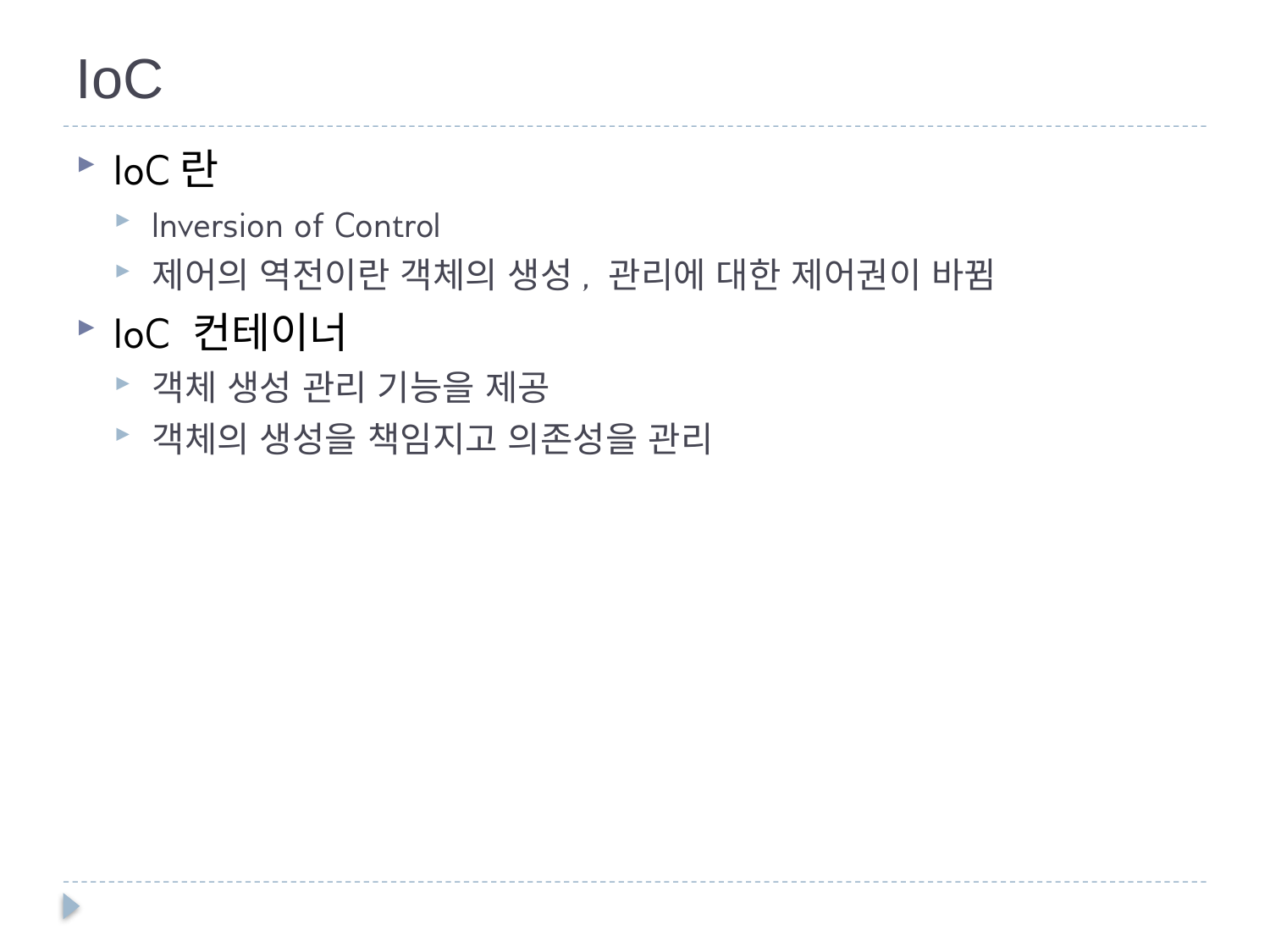

# IoC
IoC란
Inversion of Control
제어의 역전이란 객체의 생성, 관리에 대한 제어권이 바뀜
IoC 컨테이너
객체 생성 관리 기능을 제공
객체의 생성을 책임지고 의존성을 관리